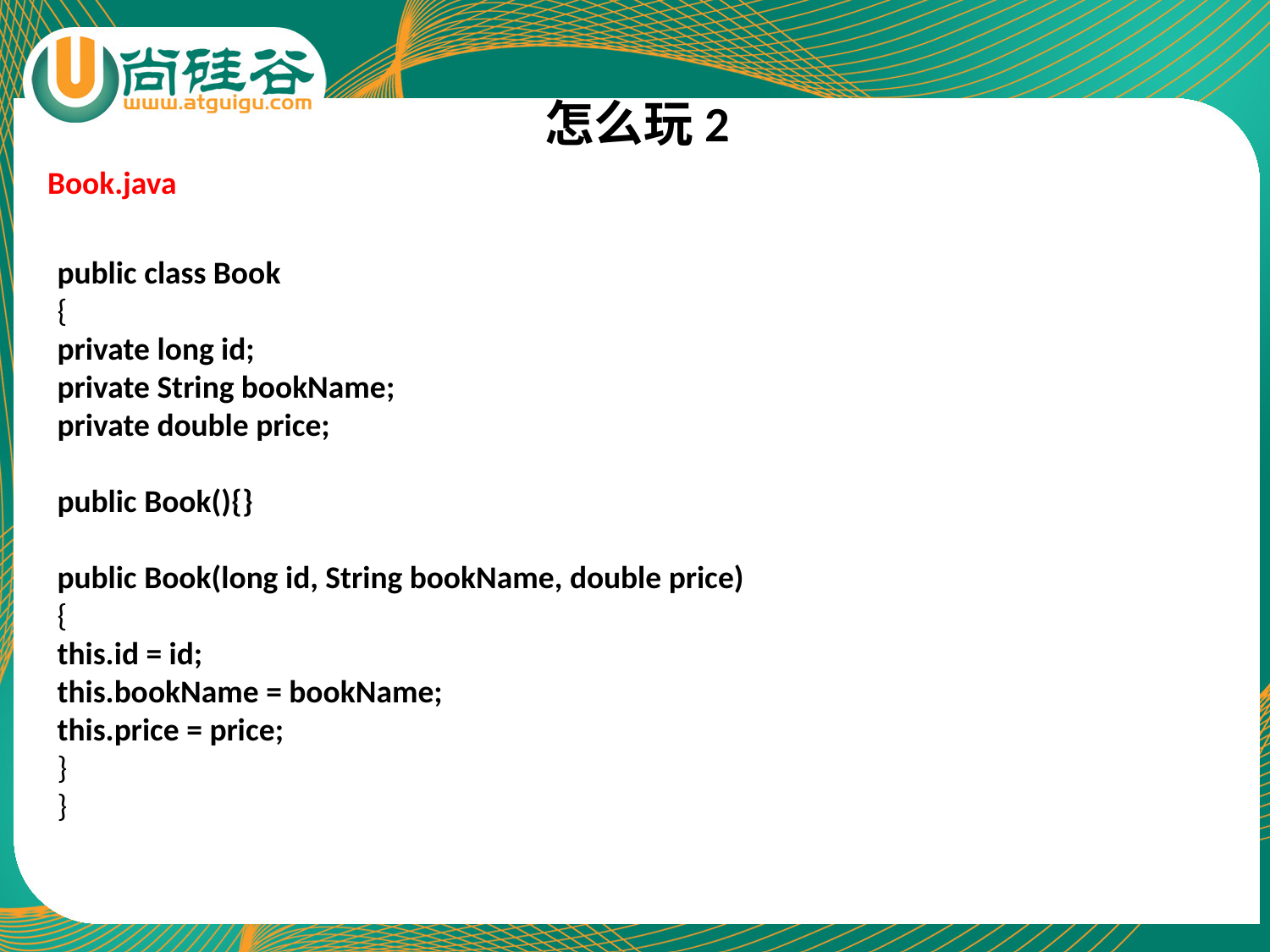

怎么玩2
Book.java
public class Book
{
private long id;
private String bookName;
private double price;

public Book(){}

public Book(long id, String bookName, double price)
{
this.id = id;
this.bookName = bookName;
this.price = price;
}
}